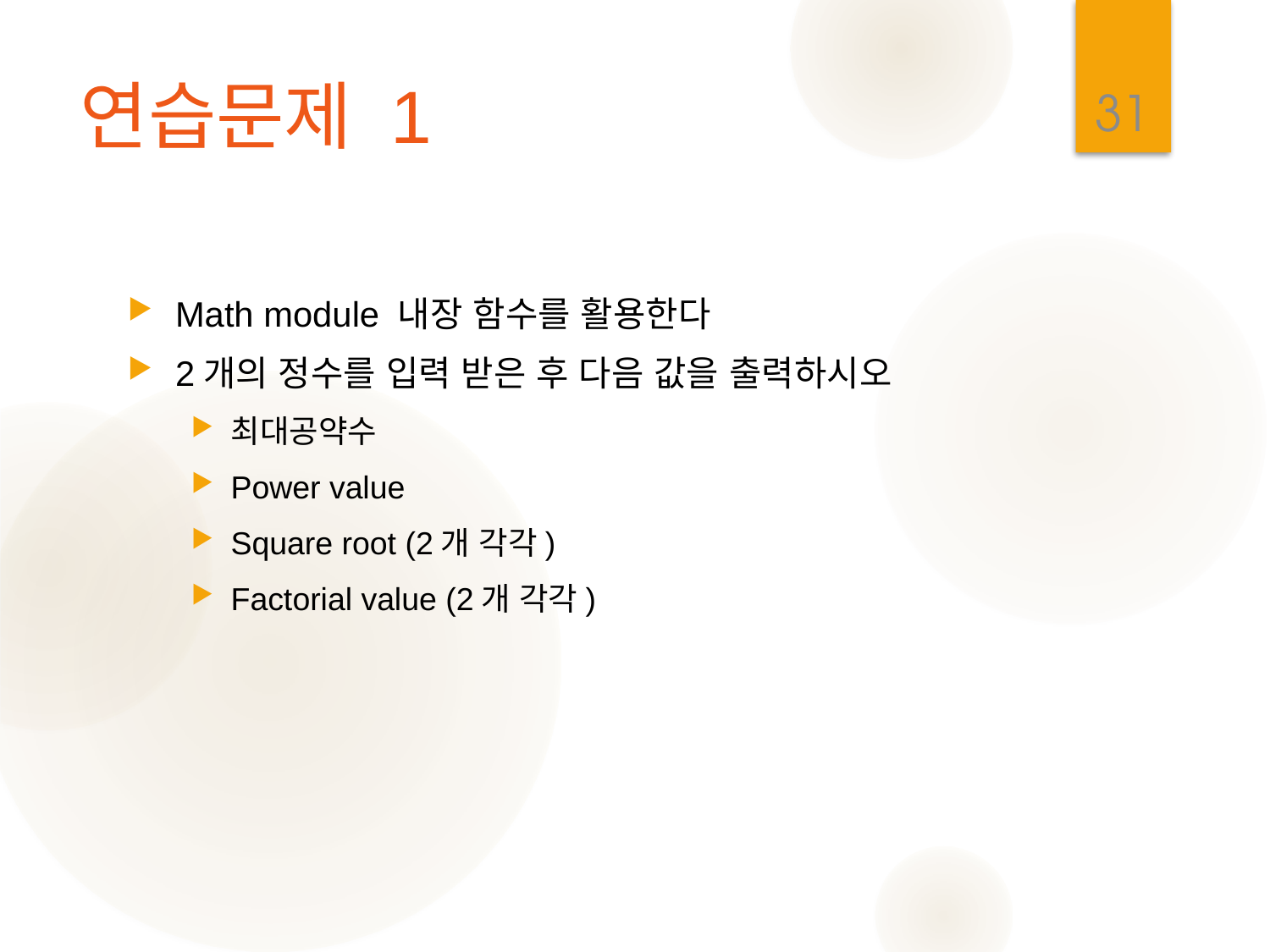

31
# 연습문제 1
Math module 내장 함수를 활용한다
2개의 정수를 입력 받은 후 다음 값을 출력하시오
최대공약수
Power value
Square root (2개 각각)
Factorial value (2개 각각)